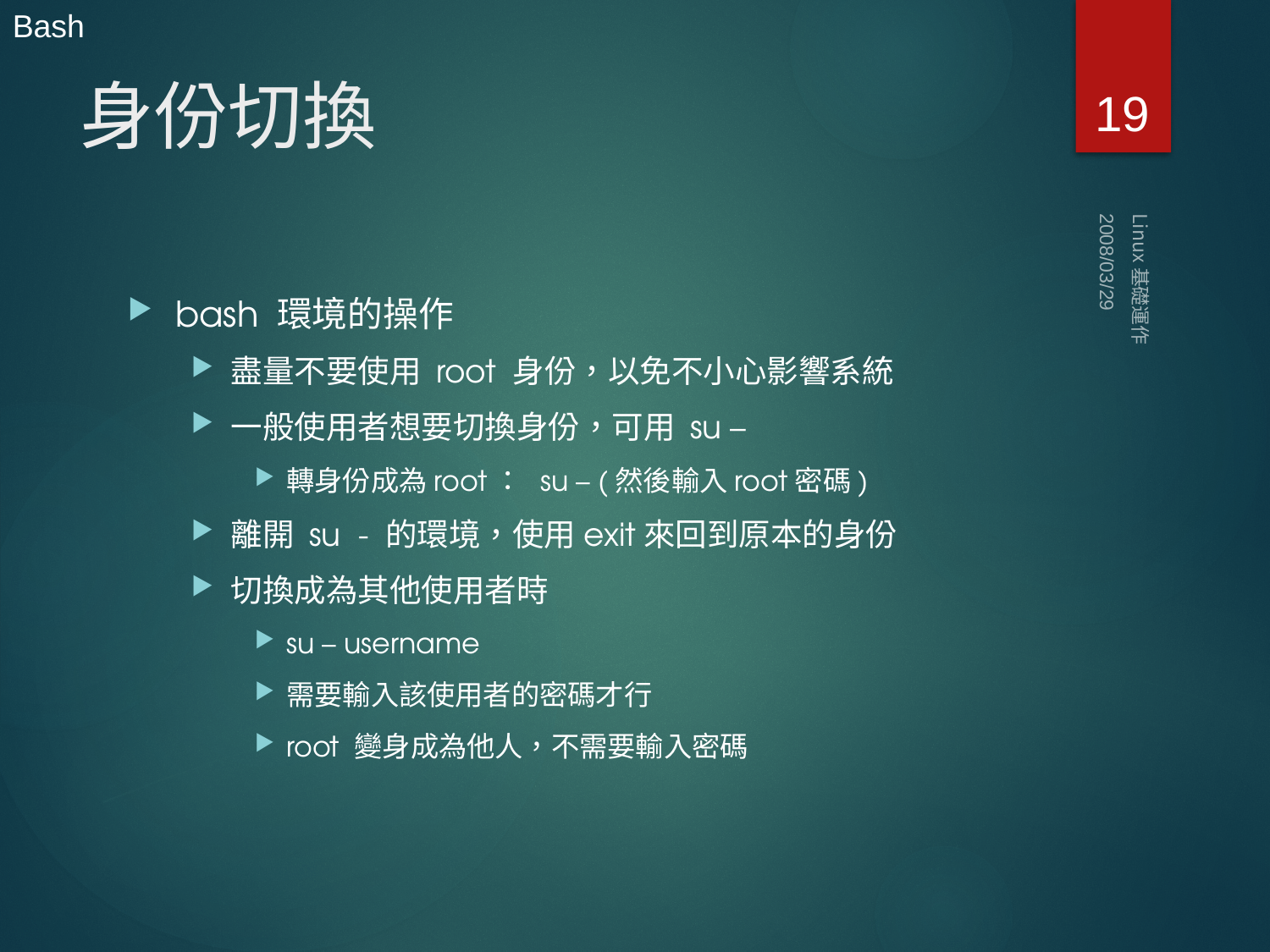

Bash
19
# 身份切換
2008/03/29
bash 環境的操作
盡量不要使用 root 身份，以免不小心影響系統
一般使用者想要切換身份，可用 su –
轉身份成為root：	su – (然後輸入root密碼)
離開 su  - 的環境，使用exit來回到原本的身份
切換成為其他使用者時
su – username
需要輸入該使用者的密碼才行
root 變身成為他人，不需要輸入密碼
Linux 基礎運作